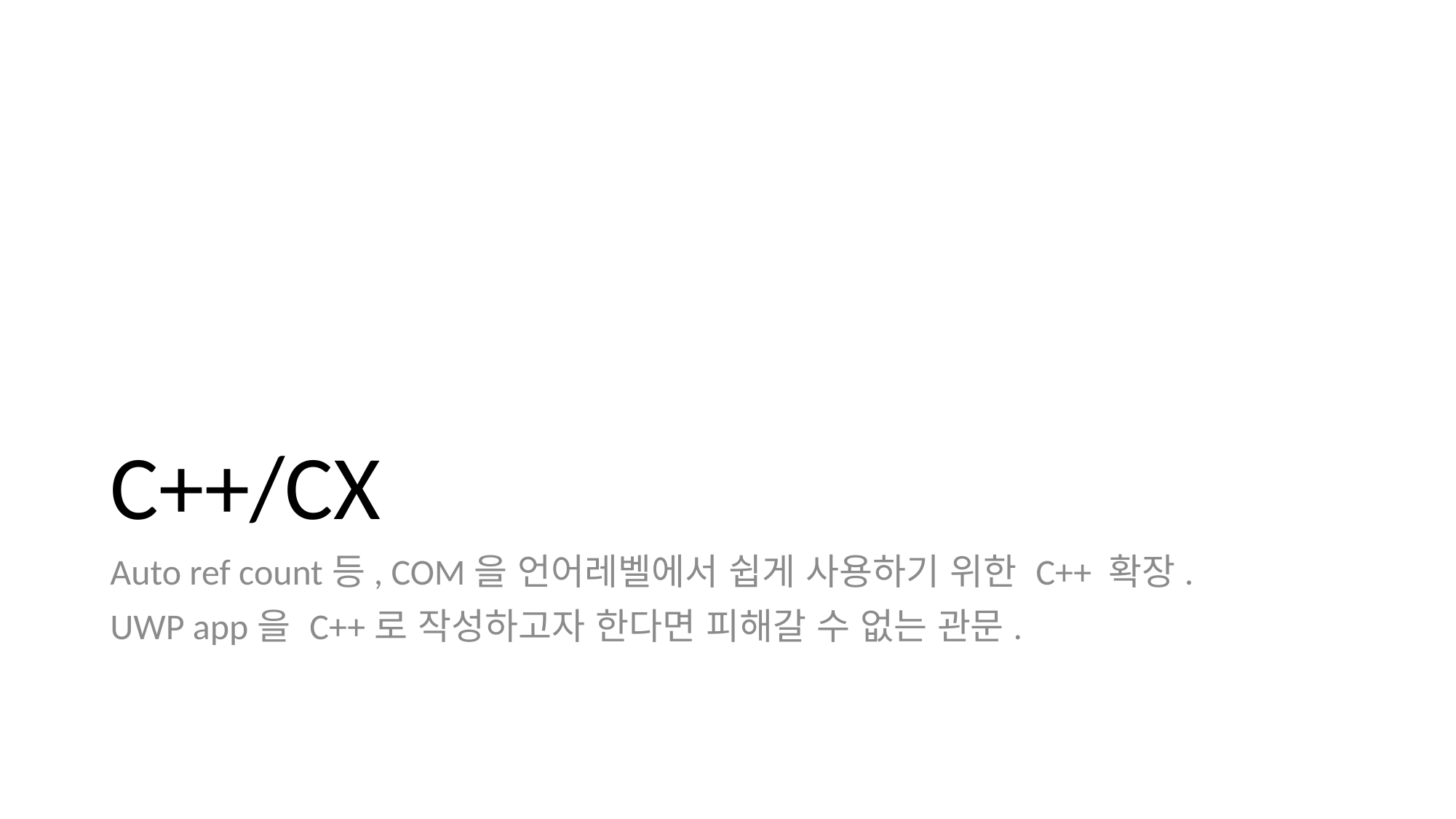

# C++/CX
Auto ref count등, COM을 언어레벨에서 쉽게 사용하기 위한 C++ 확장.
UWP app을 C++로 작성하고자 한다면 피해갈 수 없는 관문.